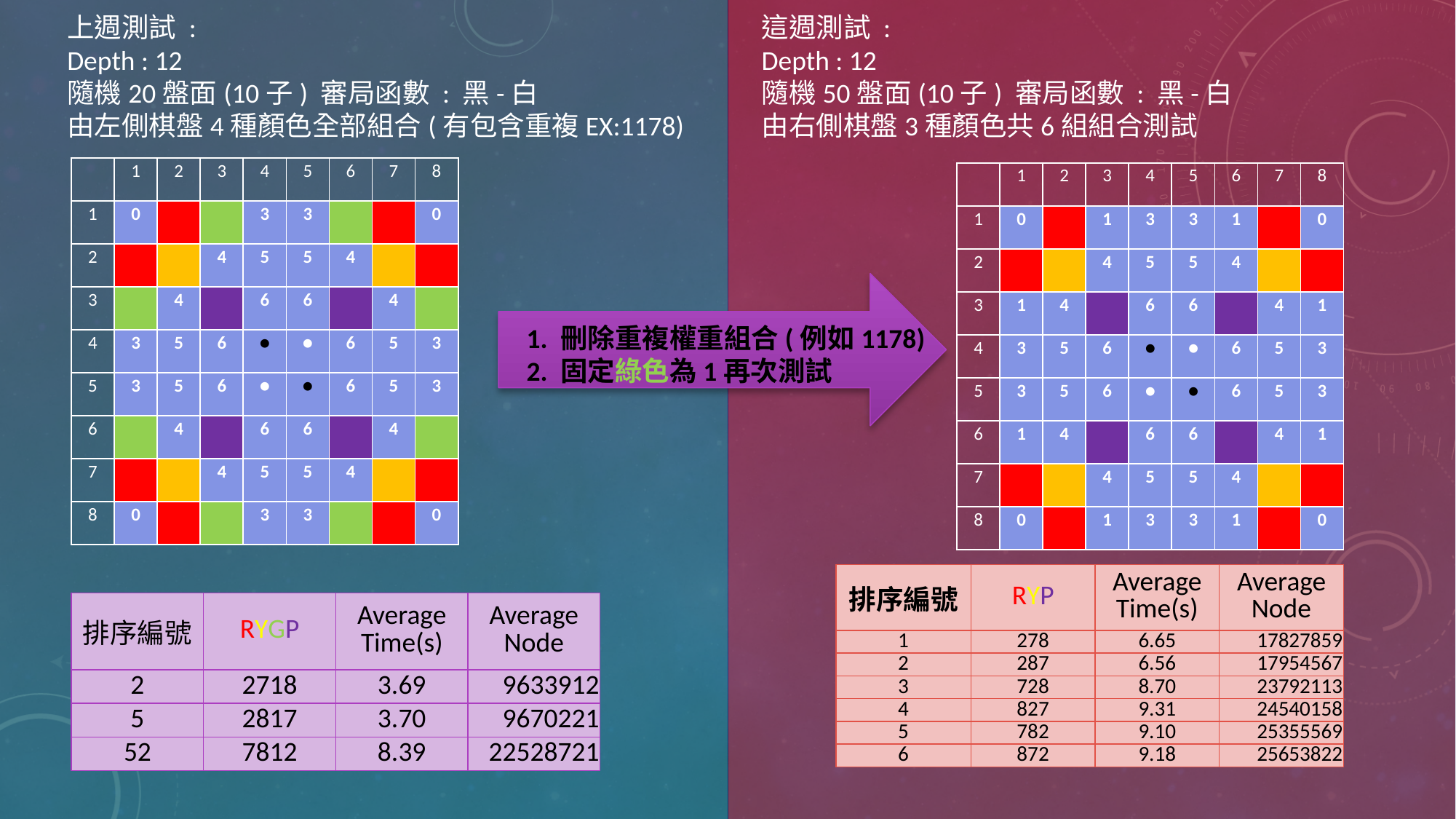

上週測試 :
Depth : 12
隨機20盤面(10子) 審局函數 : 黑-白
由左側棋盤4種顏色全部組合(有包含重複EX:1178)
這週測試 :
Depth : 12
隨機50盤面(10子) 審局函數 : 黑-白
由右側棋盤3種顏色共6組組合測試
|  | 1 | 2 | 3 | 4 | 5 | 6 | 7 | 8 |
| --- | --- | --- | --- | --- | --- | --- | --- | --- |
| 1 | 0 |  |  | 3 | 3 |  |  | 0 |
| 2 |  |  | 4 | 5 | 5 | 4 |  |  |
| 3 |  | 4 |  | 6 | 6 |  | 4 |  |
| 4 | 3 | 5 | 6 | ● | ● | 6 | 5 | 3 |
| 5 | 3 | 5 | 6 | ● | ● | 6 | 5 | 3 |
| 6 |  | 4 |  | 6 | 6 |  | 4 |  |
| 7 |  |  | 4 | 5 | 5 | 4 |  |  |
| 8 | 0 |  |  | 3 | 3 |  |  | 0 |
|  | 1 | 2 | 3 | 4 | 5 | 6 | 7 | 8 |
| --- | --- | --- | --- | --- | --- | --- | --- | --- |
| 1 | 0 |  | 1 | 3 | 3 | 1 |  | 0 |
| 2 |  |  | 4 | 5 | 5 | 4 |  |  |
| 3 | 1 | 4 |  | 6 | 6 |  | 4 | 1 |
| 4 | 3 | 5 | 6 | ● | ● | 6 | 5 | 3 |
| 5 | 3 | 5 | 6 | ● | ● | 6 | 5 | 3 |
| 6 | 1 | 4 |  | 6 | 6 |  | 4 | 1 |
| 7 |  |  | 4 | 5 | 5 | 4 |  |  |
| 8 | 0 |  | 1 | 3 | 3 | 1 |  | 0 |

1. 刪除重複權重組合(例如1178)
2. 固定綠色為1再次測試

| 排序編號 | RYP | Average Time(s) | Average Node |
| --- | --- | --- | --- |
| 1 | 278 | 6.65 | 17827859 |
| 2 | 287 | 6.56 | 17954567 |
| 3 | 728 | 8.70 | 23792113 |
| 4 | 827 | 9.31 | 24540158 |
| 5 | 782 | 9.10 | 25355569 |
| 6 | 872 | 9.18 | 25653822 |
| 排序編號 | RYGP | Average Time(s) | Average Node |
| --- | --- | --- | --- |
| 2 | 2718 | 3.69 | 9633912 |
| 5 | 2817 | 3.70 | 9670221 |
| 52 | 7812 | 8.39 | 22528721 |